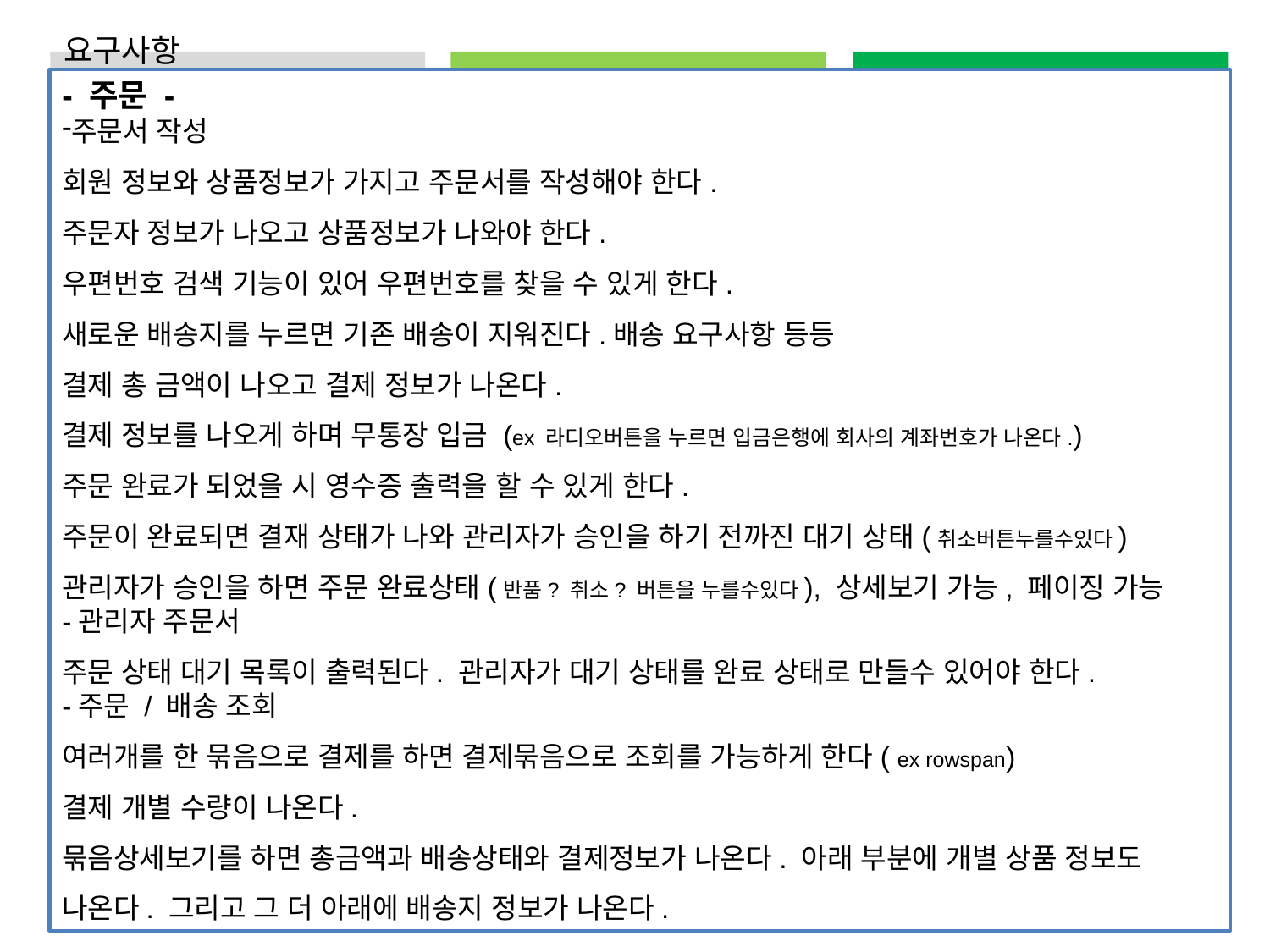

요구사항

- 주문 -
주문서 작성
회원 정보와 상품정보가 가지고 주문서를 작성해야 한다.
주문자 정보가 나오고 상품정보가 나와야 한다.
우편번호 검색 기능이 있어 우편번호를 찾을 수 있게 한다.
새로운 배송지를 누르면 기존 배송이 지워진다.배송 요구사항 등등
결제 총 금액이 나오고 결제 정보가 나온다.
결제 정보를 나오게 하며 무통장 입금 (ex 라디오버튼을 누르면 입금은행에 회사의 계좌번호가 나온다.)
주문 완료가 되었을 시 영수증 출력을 할 수 있게 한다.
주문이 완료되면 결재 상태가 나와 관리자가 승인을 하기 전까진 대기 상태(취소버튼누를수있다) 관리자가 승인을 하면 주문 완료상태(반품? 취소? 버튼을 누를수있다), 상세보기 가능, 페이징 가능
-관리자 주문서
주문 상태 대기 목록이 출력된다. 관리자가 대기 상태를 완료 상태로 만들수 있어야 한다.
-주문 / 배송 조회
여러개를 한 묶음으로 결제를 하면 결제묶음으로 조회를 가능하게 한다( ex rowspan)
결제 개별 수량이 나온다.
묶음상세보기를 하면 총금액과 배송상태와 결제정보가 나온다. 아래 부분에 개별 상품 정보도 나온다. 그리고 그 더 아래에 배송지 정보가 나온다.